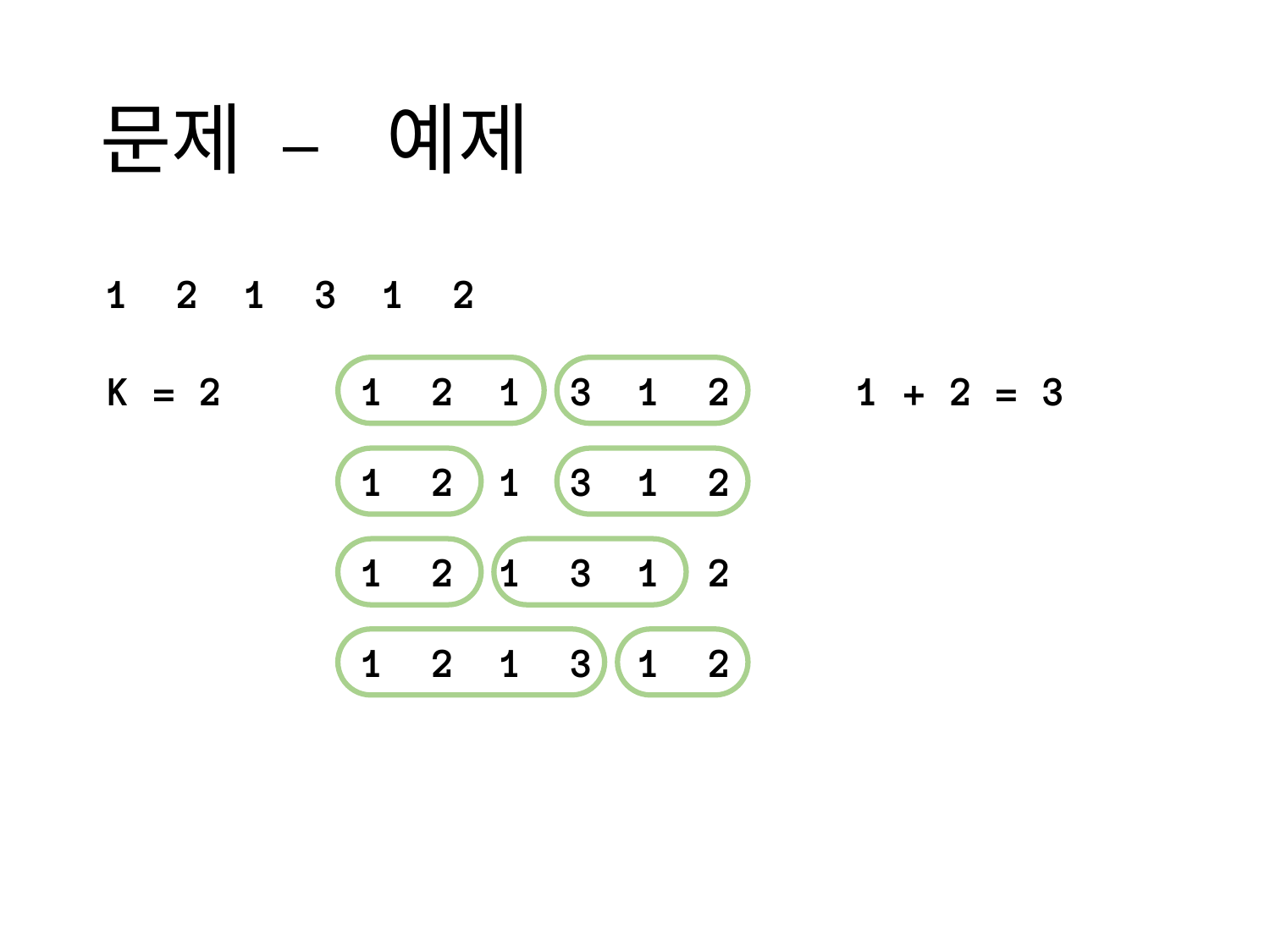

# 문제 - 예제
1  2  1  3  1  2
1  2  1  3  1  2
K = 2
1 + 2 = 3

1  2  1  3  1  2

1  2  1  3  1  2

1  2  1  3  1  2